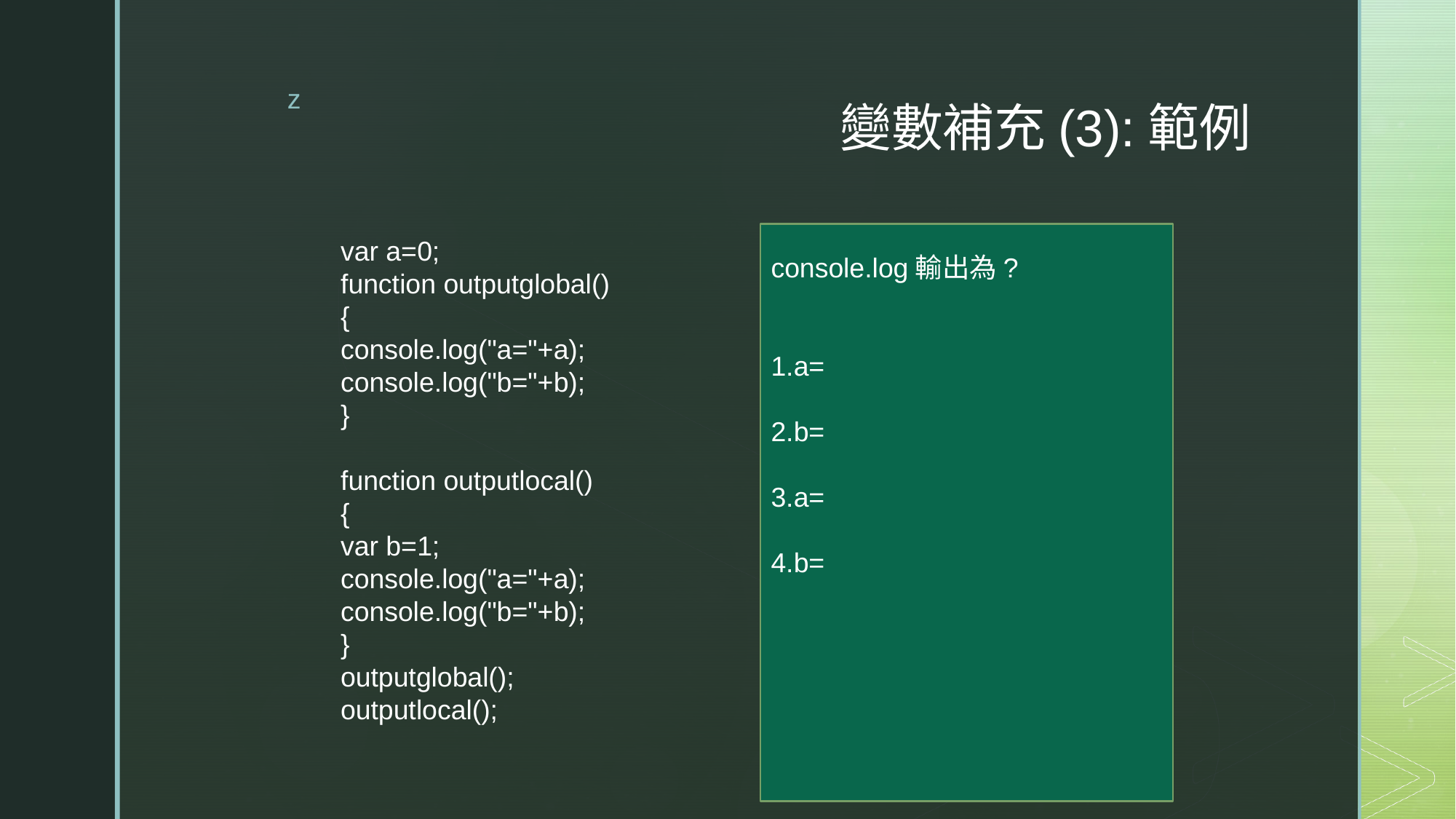

# 變數補充(3):範例
console.log輸出為?

1.a=

2.b=

3.a=

4.b=

var a=0;
function outputglobal()
{
console.log("a="+a);
console.log("b="+b);
}

function outputlocal()
{
var b=1;
console.log("a="+a);
console.log("b="+b);
}
outputglobal();
outputlocal();